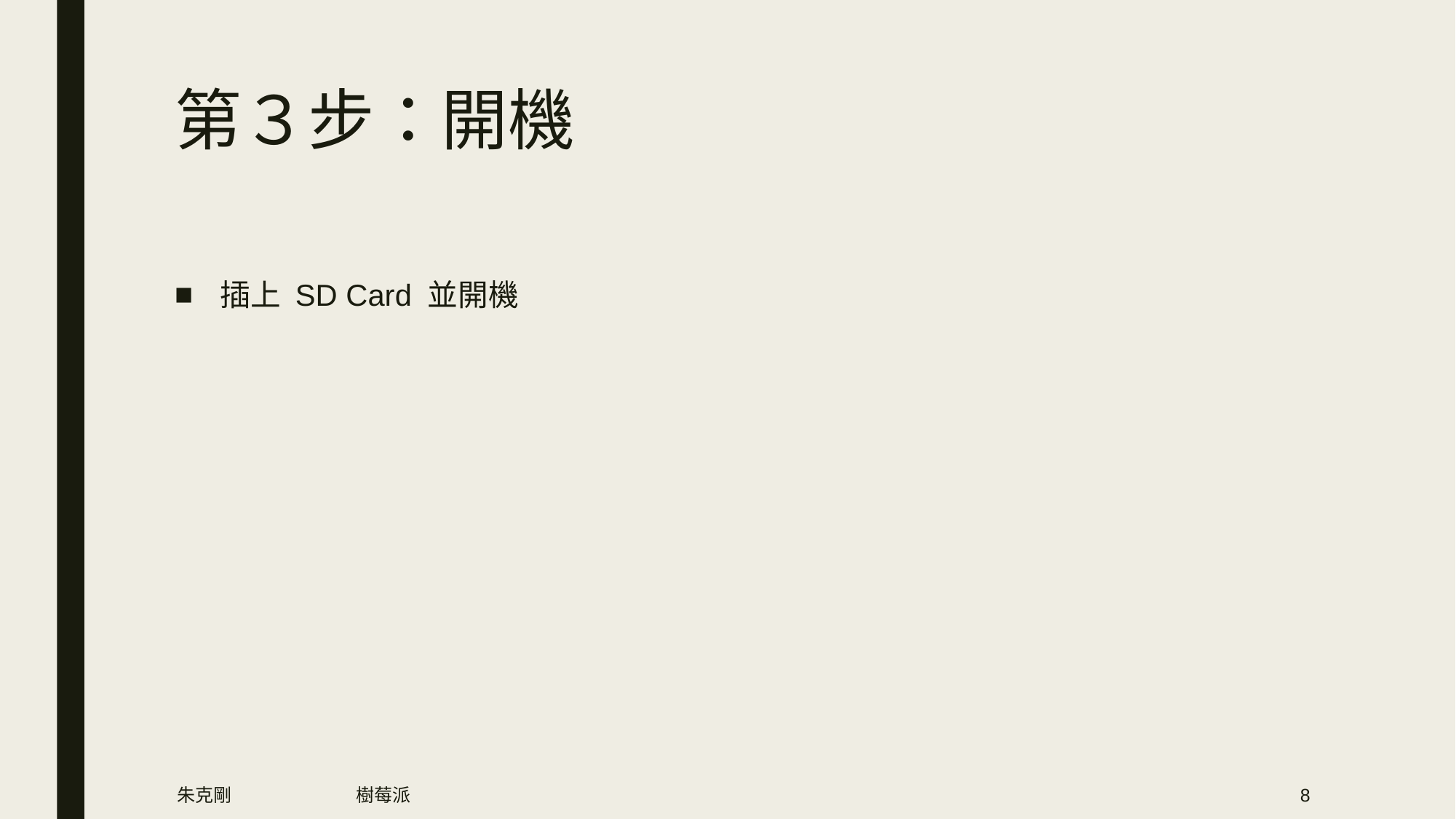

# 第３步：開機
插上 SD Card 並開機
朱克剛
樹莓派
8